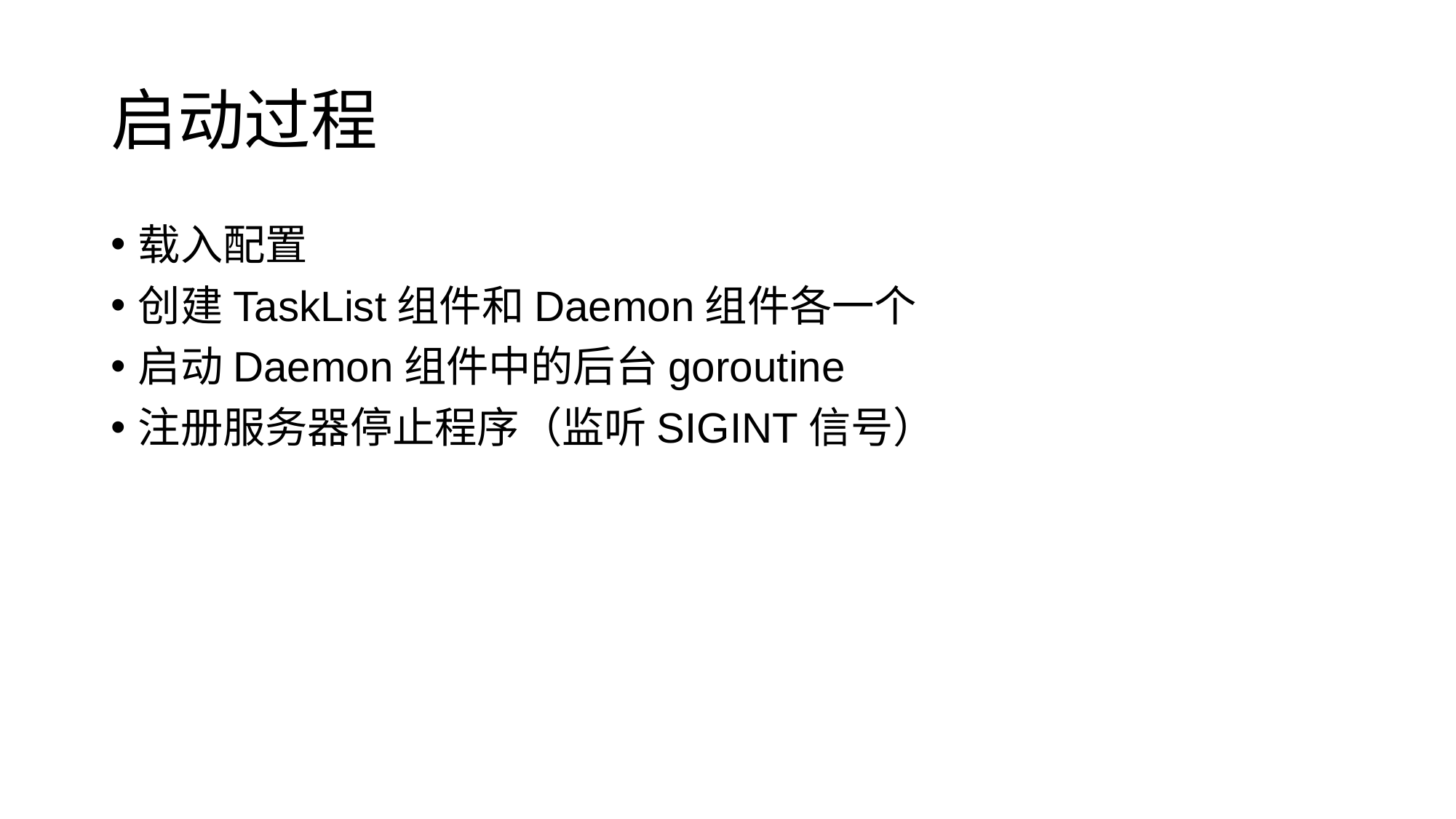

# 启动过程
载入配置
创建TaskList组件和Daemon组件各一个
启动Daemon组件中的后台goroutine
注册服务器停止程序（监听SIGINT信号）